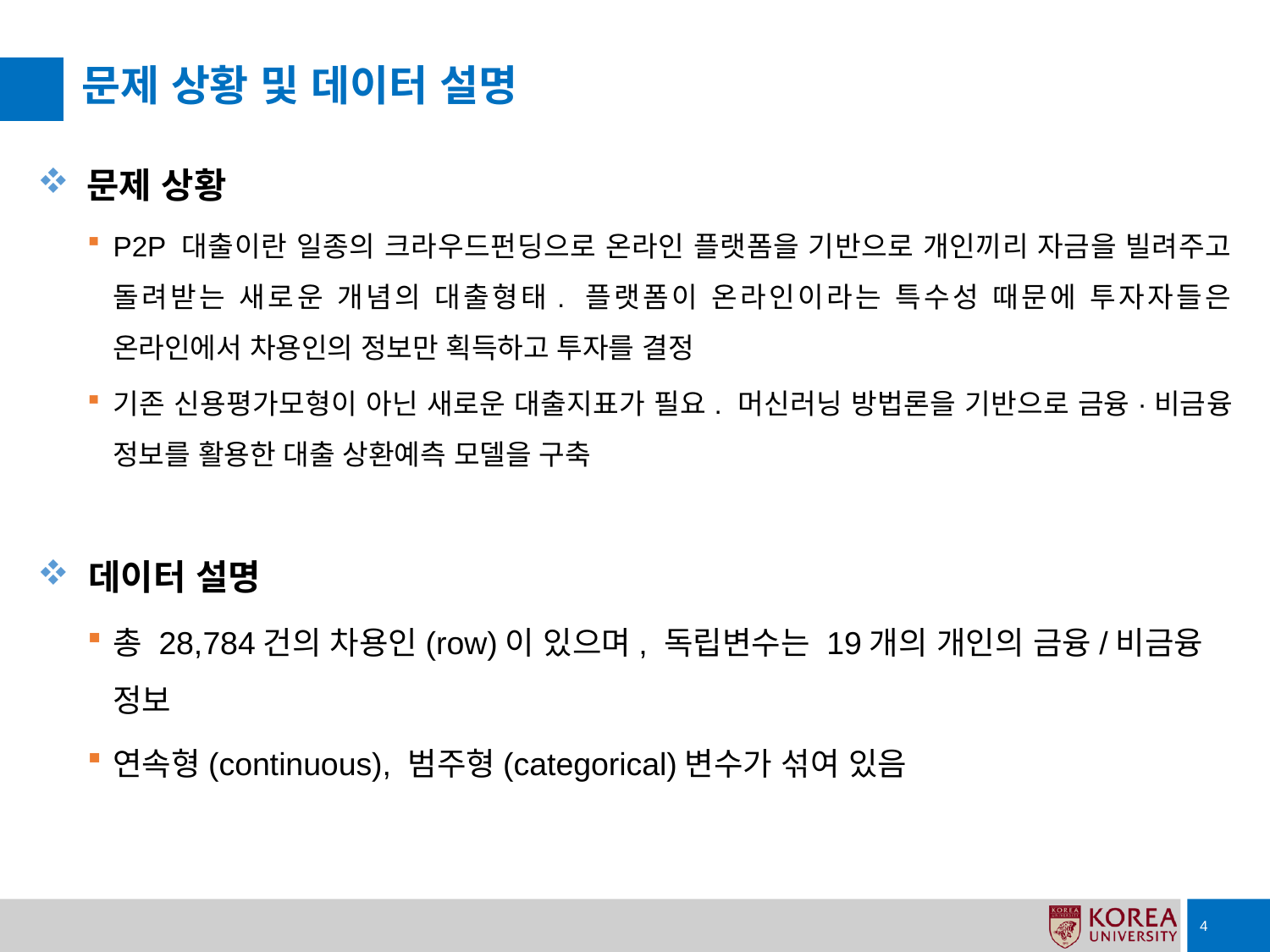

# 문제 상황 및 데이터 설명

 문제 상황
P2P 대출이란 일종의 크라우드펀딩으로 온라인 플랫폼을 기반으로 개인끼리 자금을 빌려주고 돌려받는 새로운 개념의 대출형태. 플랫폼이 온라인이라는 특수성 때문에 투자자들은 온라인에서 차용인의 정보만 획득하고 투자를 결정
기존 신용평가모형이 아닌 새로운 대출지표가 필요. 머신러닝 방법론을 기반으로 금융·비금융 정보를 활용한 대출 상환예측 모델을 구축

 데이터 설명
총 28,784건의 차용인(row)이 있으며, 독립변수는 19개의 개인의 금융/비금융 정보
연속형(continuous), 범주형(categorical)변수가 섞여 있음